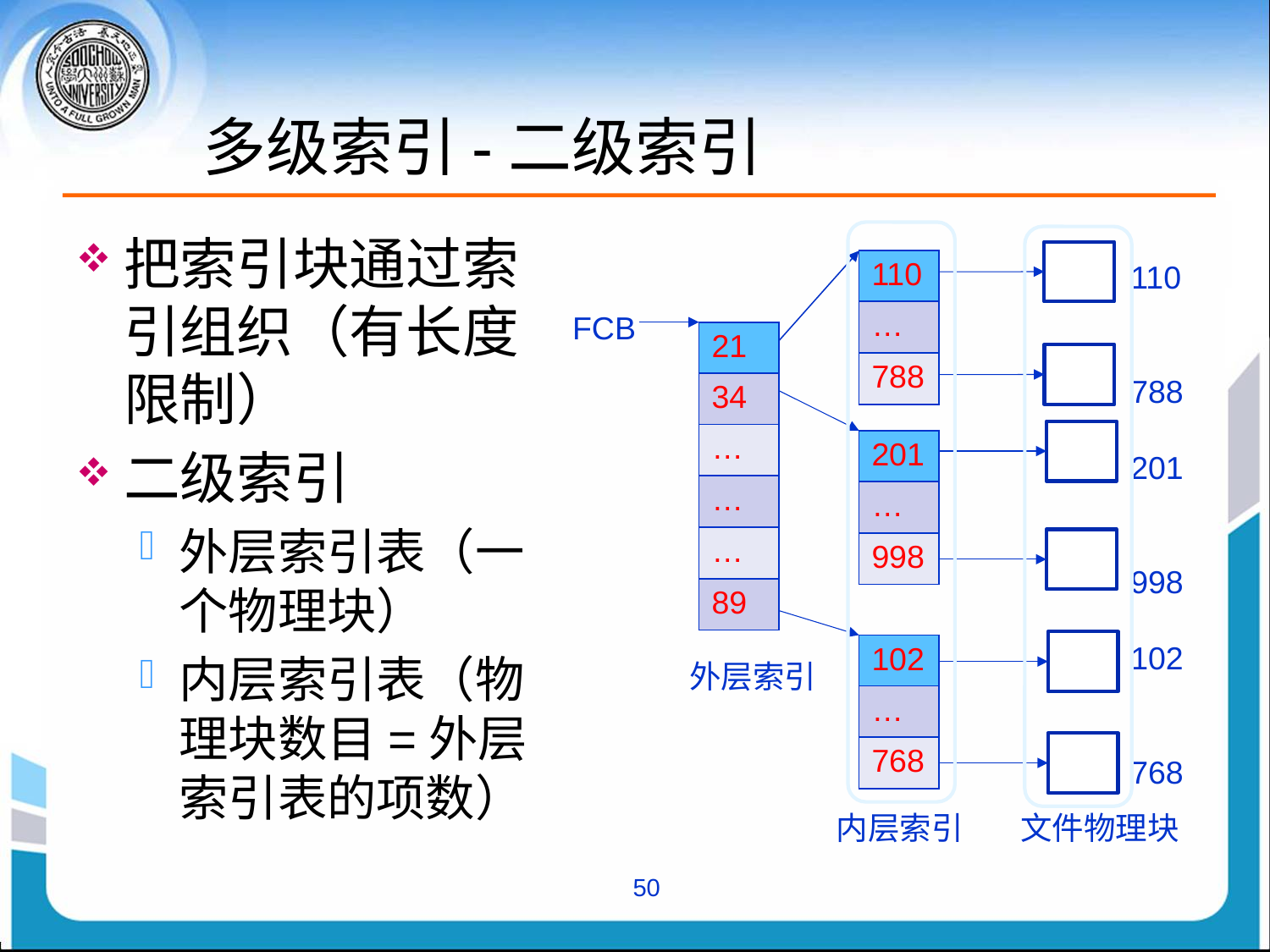

# 多级索引-二级索引
把索引块通过索引组织（有长度限制）
二级索引
外层索引表（一个物理块）
内层索引表（物理块数目=外层索引表的项数）

| 110 |
| --- |
| … |
| 788 |
110

788

201

998

102

768
FCB
| 21 |
| --- |
| 34 |
| … |
| … |
| … |
| 89 |

| 201 |
| --- |
| … |
| 998 |

| 102 |
| --- |
| … |
| 768 |
外层索引

内层索引
文件物理块
50